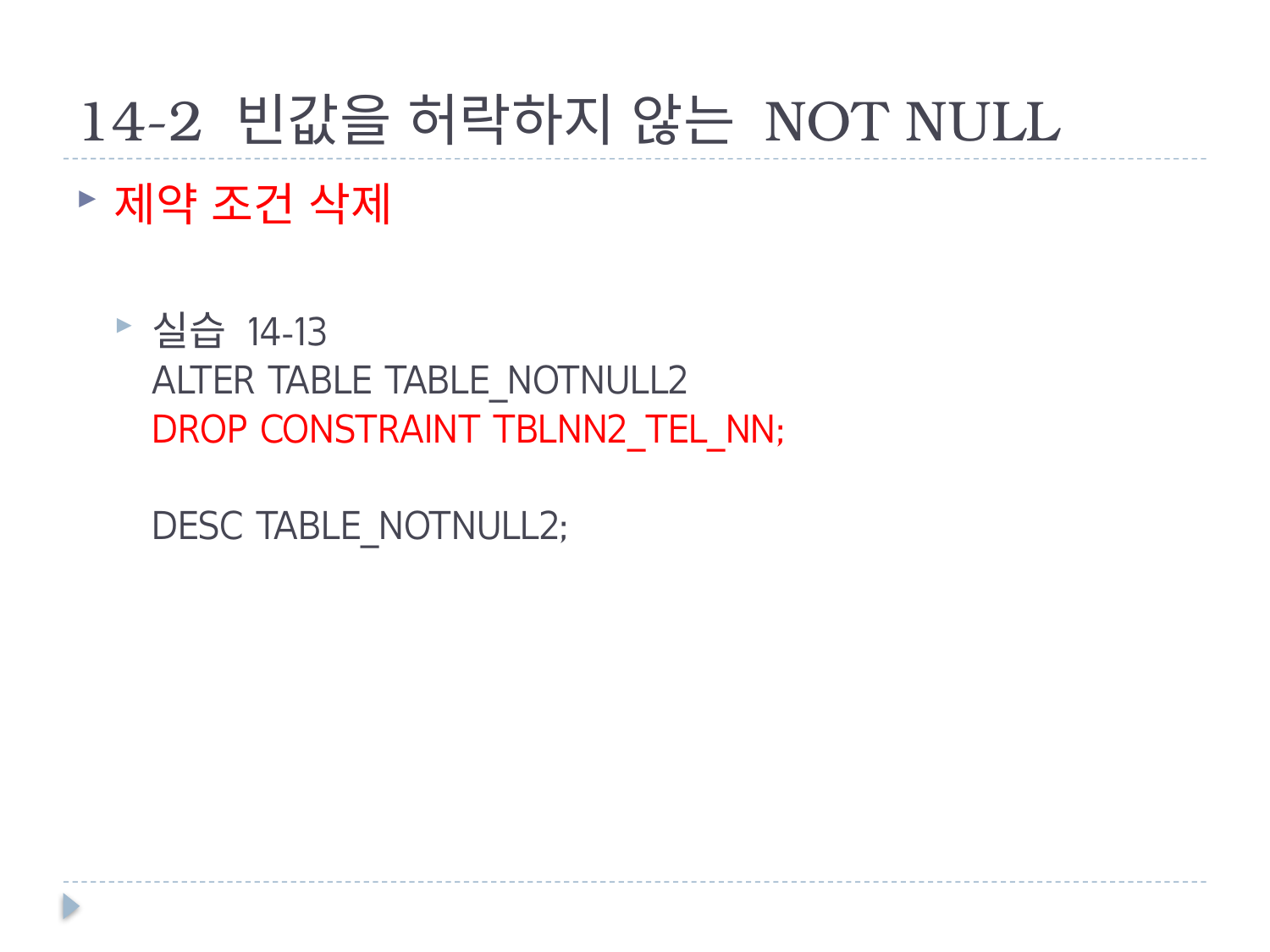

# 14-2 빈값을 허락하지 않는 NOT NULL
제약 조건 삭제

실습 14-13
ALTER TABLE TABLE_NOTNULL2
DROP CONSTRAINT TBLNN2_TEL_NN;
DESC TABLE_NOTNULL2;